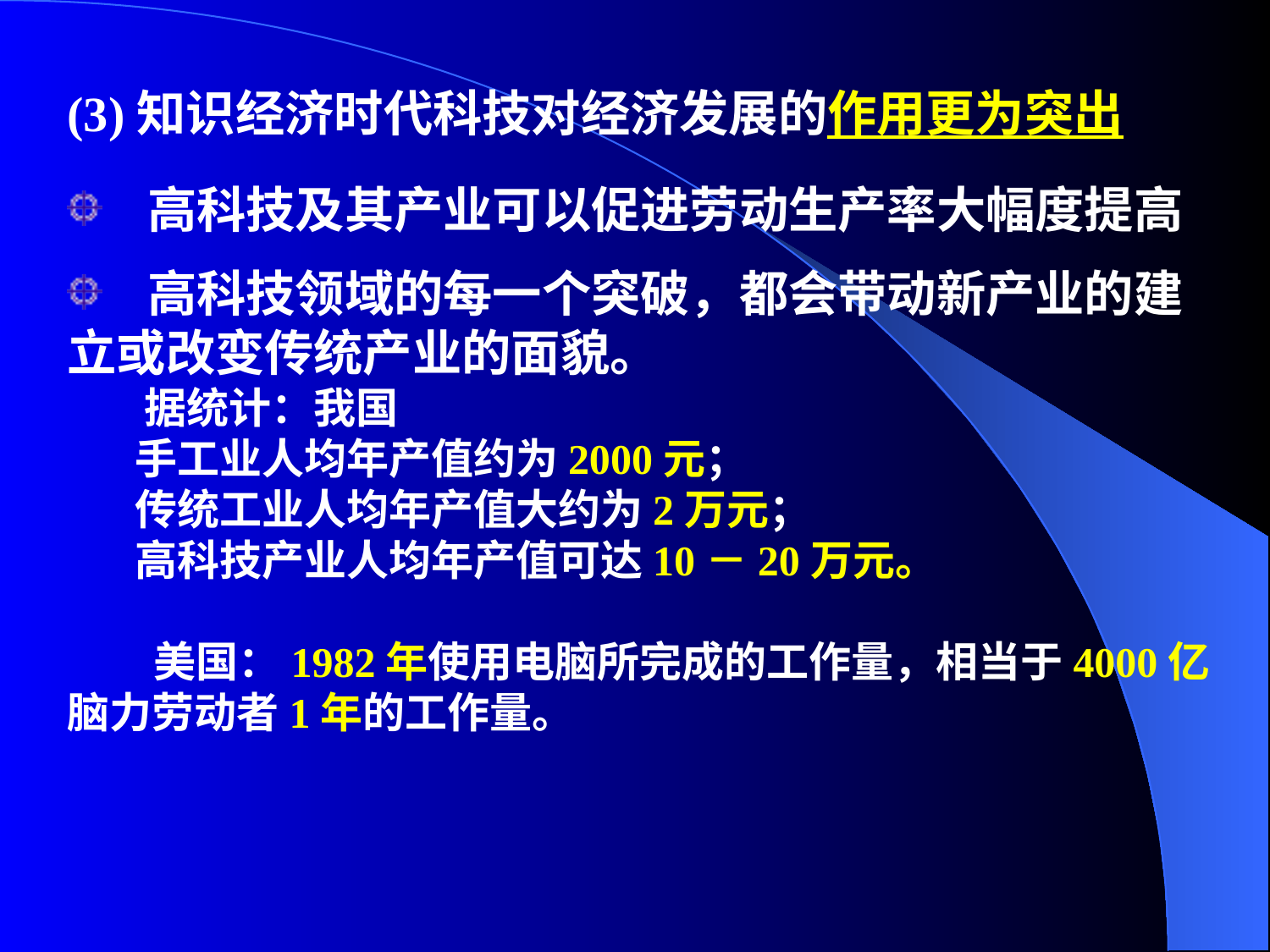

(3)知识经济时代科技对经济发展的作用更为突出
   高科技及其产业可以促进劳动生产率大幅度提高
   高科技领域的每一个突破，都会带动新产业的建立或改变传统产业的面貌。
       据统计：我国
      手工业人均年产值约为2000元；
      传统工业人均年产值大约为2万元；
      高科技产业人均年产值可达10－20万元。

        美国：1982年使用电脑所完成的工作量，相当于4000亿脑力劳动者1年的工作量。